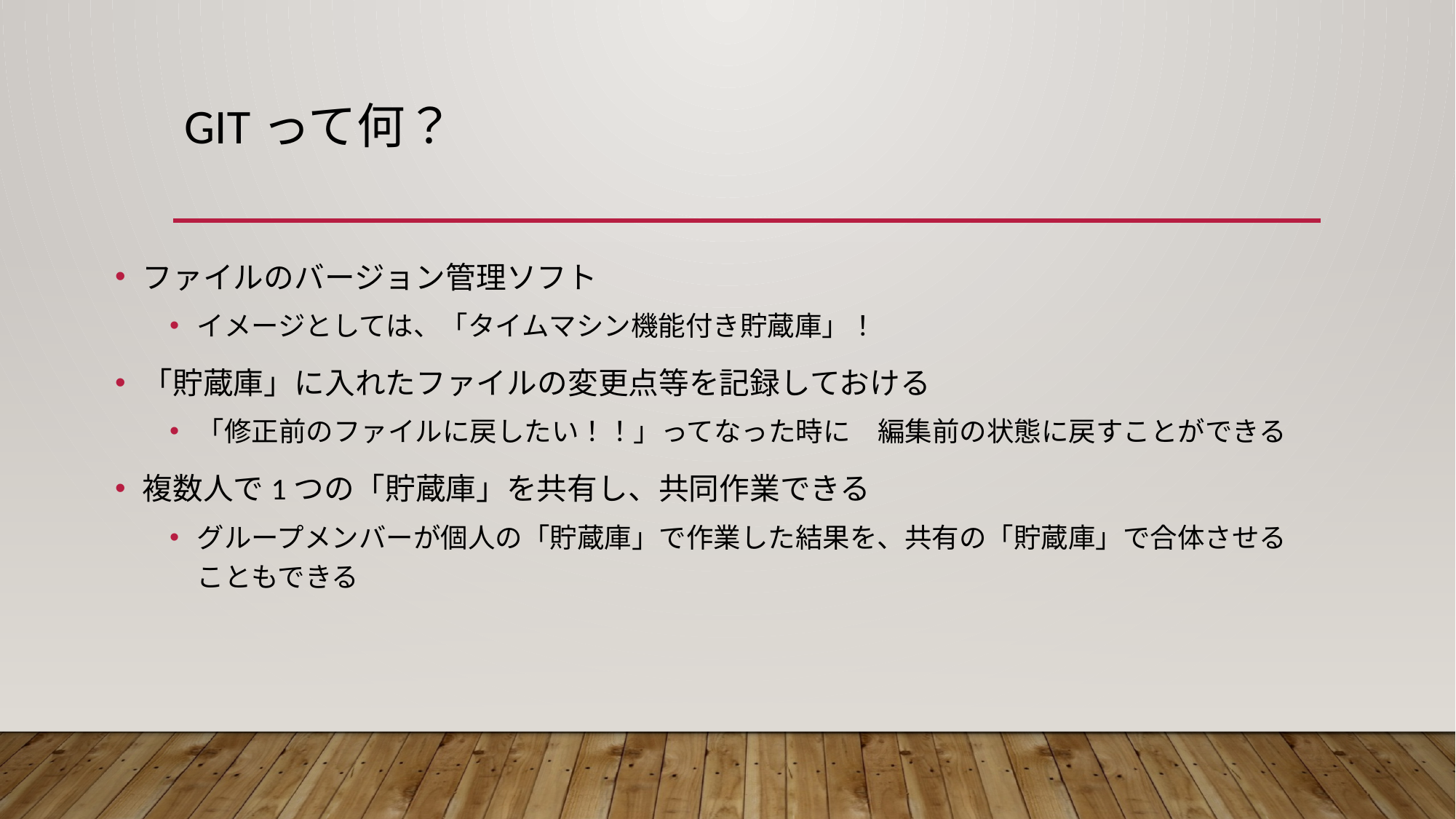

# Gitって何？
ファイルのバージョン管理ソフト
イメージとしては、「タイムマシン機能付き貯蔵庫」！
「貯蔵庫」に入れたファイルの変更点等を記録しておける
「修正前のファイルに戻したい！！」ってなった時に　編集前の状態に戻すことができる
複数人で1つの「貯蔵庫」を共有し、共同作業できる
グループメンバーが個人の「貯蔵庫」で作業した結果を、共有の「貯蔵庫」で合体させることもできる